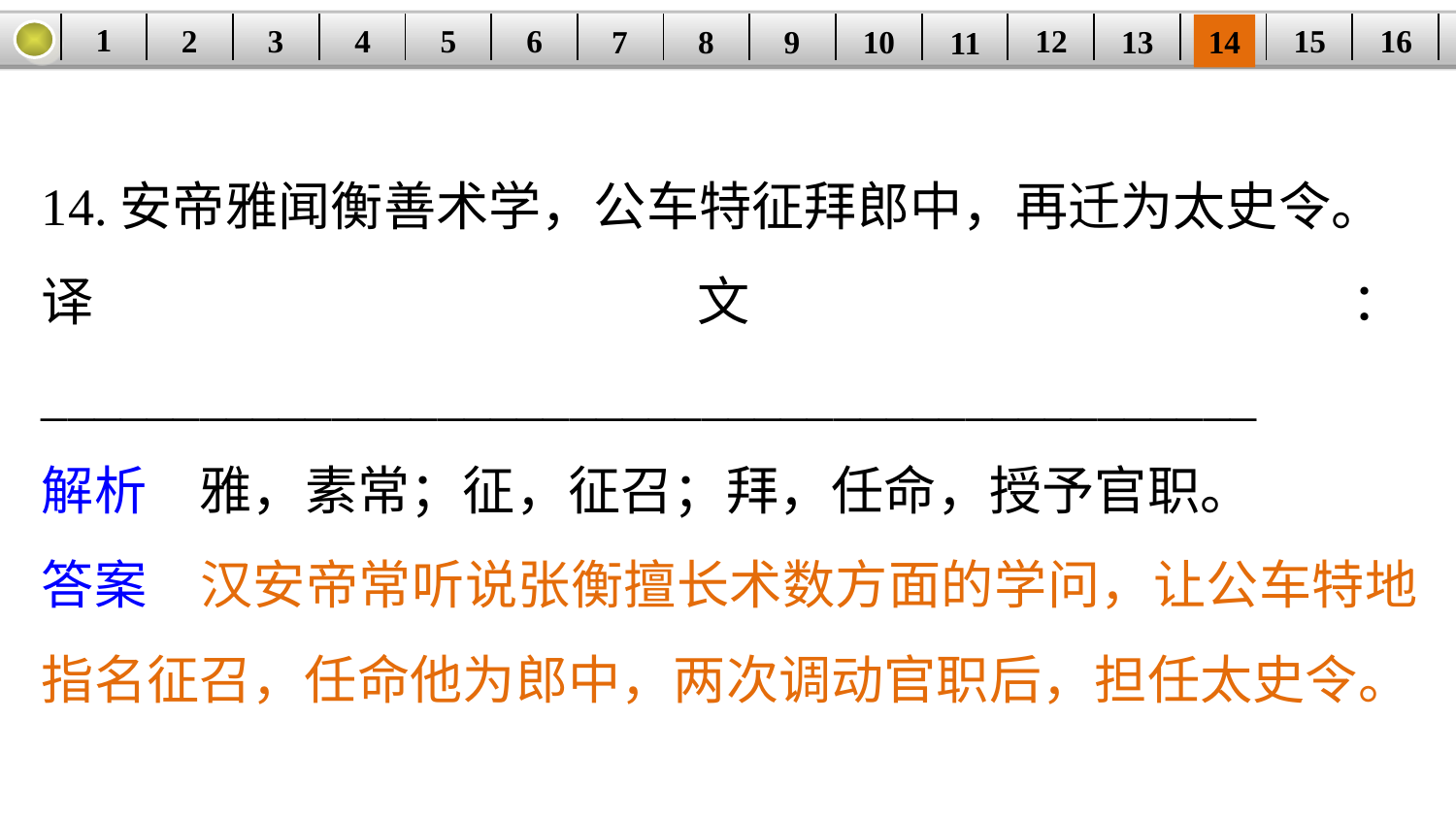

1
2
3
4
16
|  |  |  |  |  |  |  |  |  |  |  |  |  |  |  |  |
| --- | --- | --- | --- | --- | --- | --- | --- | --- | --- | --- | --- | --- | --- | --- | --- |
5
6
15
12
7
8
14
9
10
13
11

14.安帝雅闻衡善术学，公车特征拜郎中，再迁为太史令。
译文：______________________________________________
解析　雅，素常；征，征召；拜，任命，授予官职。
答案　汉安帝常听说张衡擅长术数方面的学问，让公车特地指名征召，任命他为郎中，两次调动官职后，担任太史令。